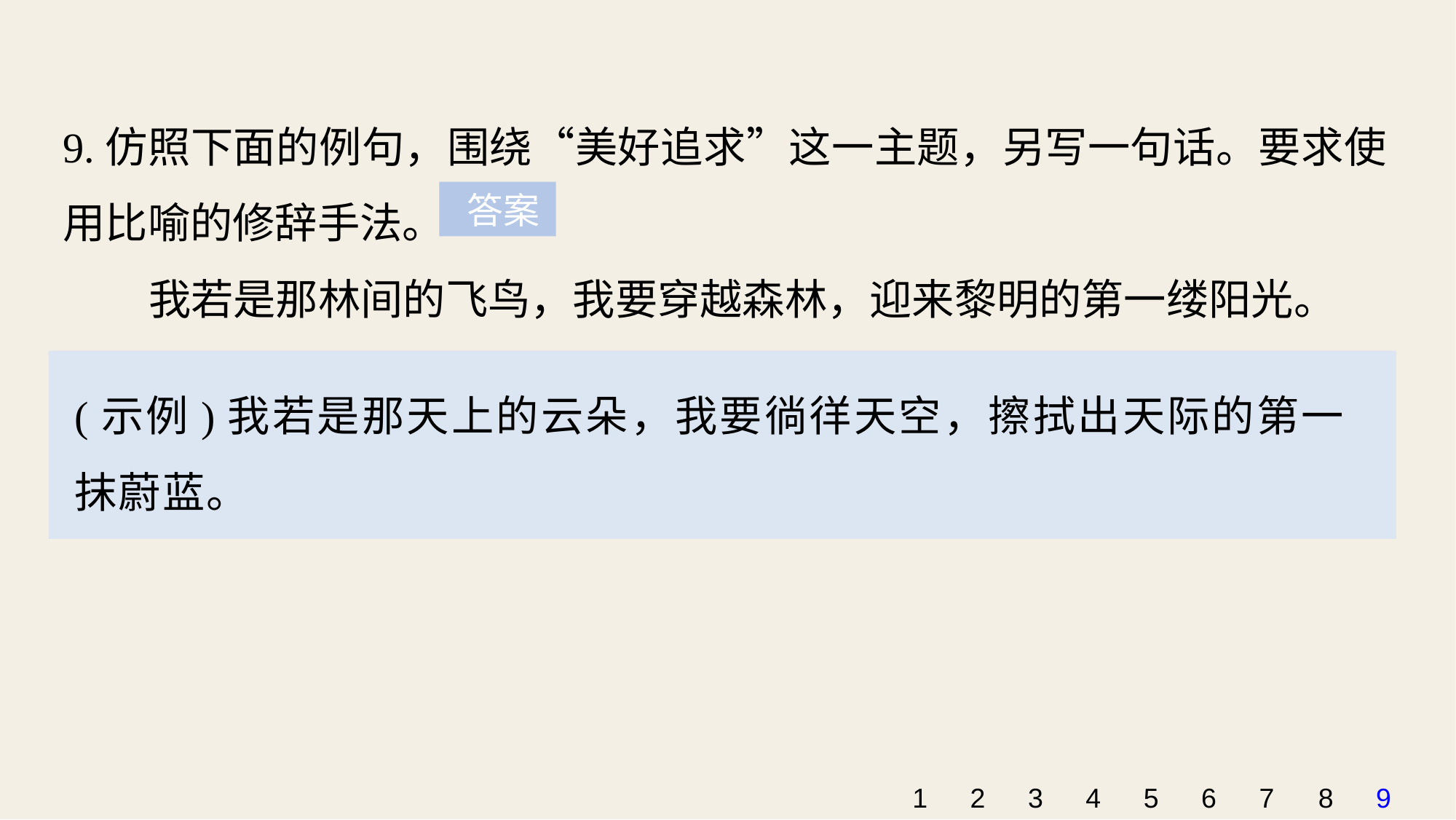

9.仿照下面的例句，围绕“美好追求”这一主题，另写一句话。要求使用比喻的修辞手法。
我若是那林间的飞鸟，我要穿越森林，迎来黎明的第一缕阳光。
 答案

(示例)我若是那天上的云朵，我要徜徉天空，擦拭出天际的第一抹蔚蓝。
1
2
3
4
5
6
7
8
9